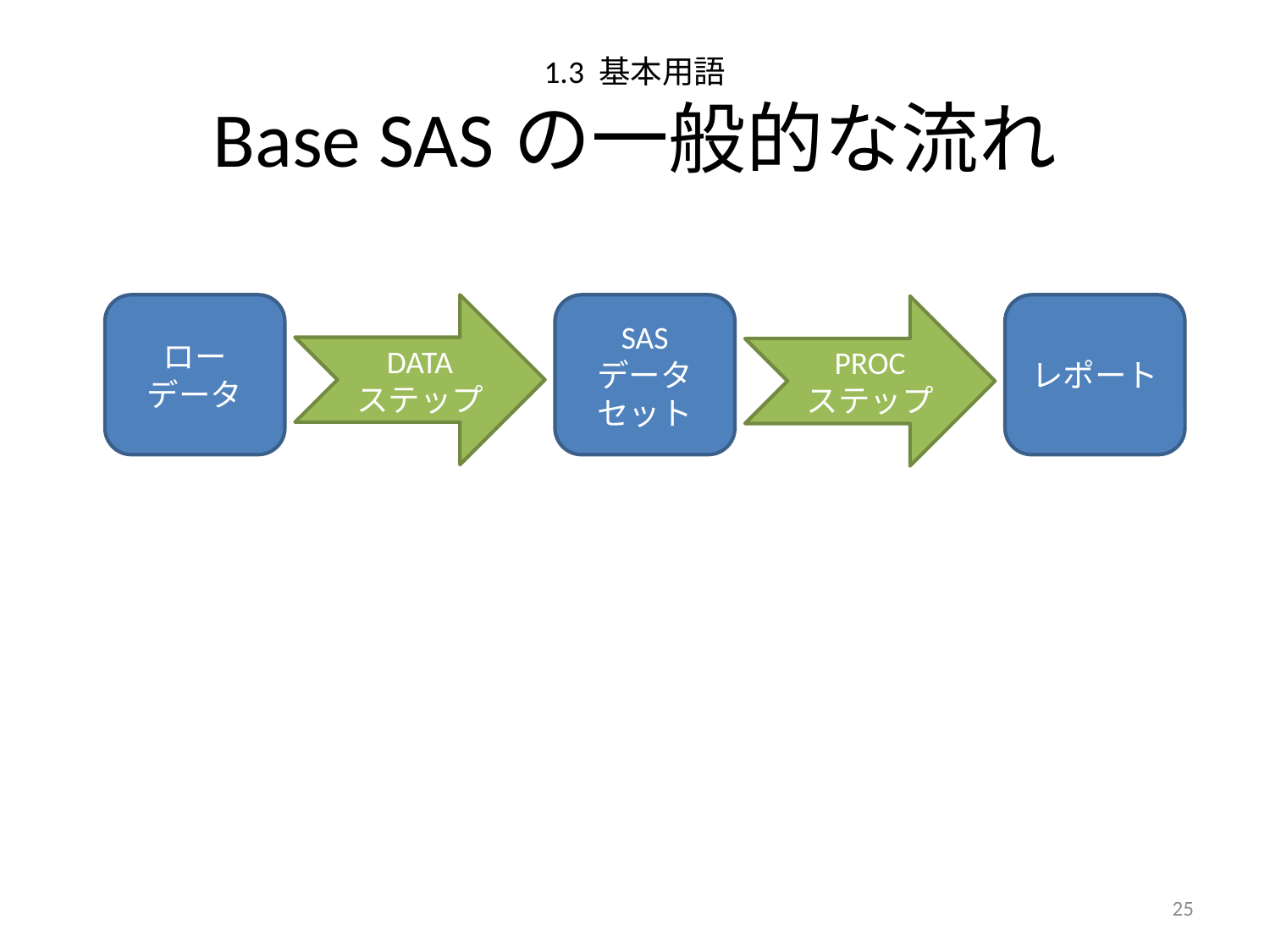

# 1.3 基本用語 Base SASの一般的な流れ
ロー
データ
DATA
ステップ
SAS
データセット
レポート
PROC
ステップ
25